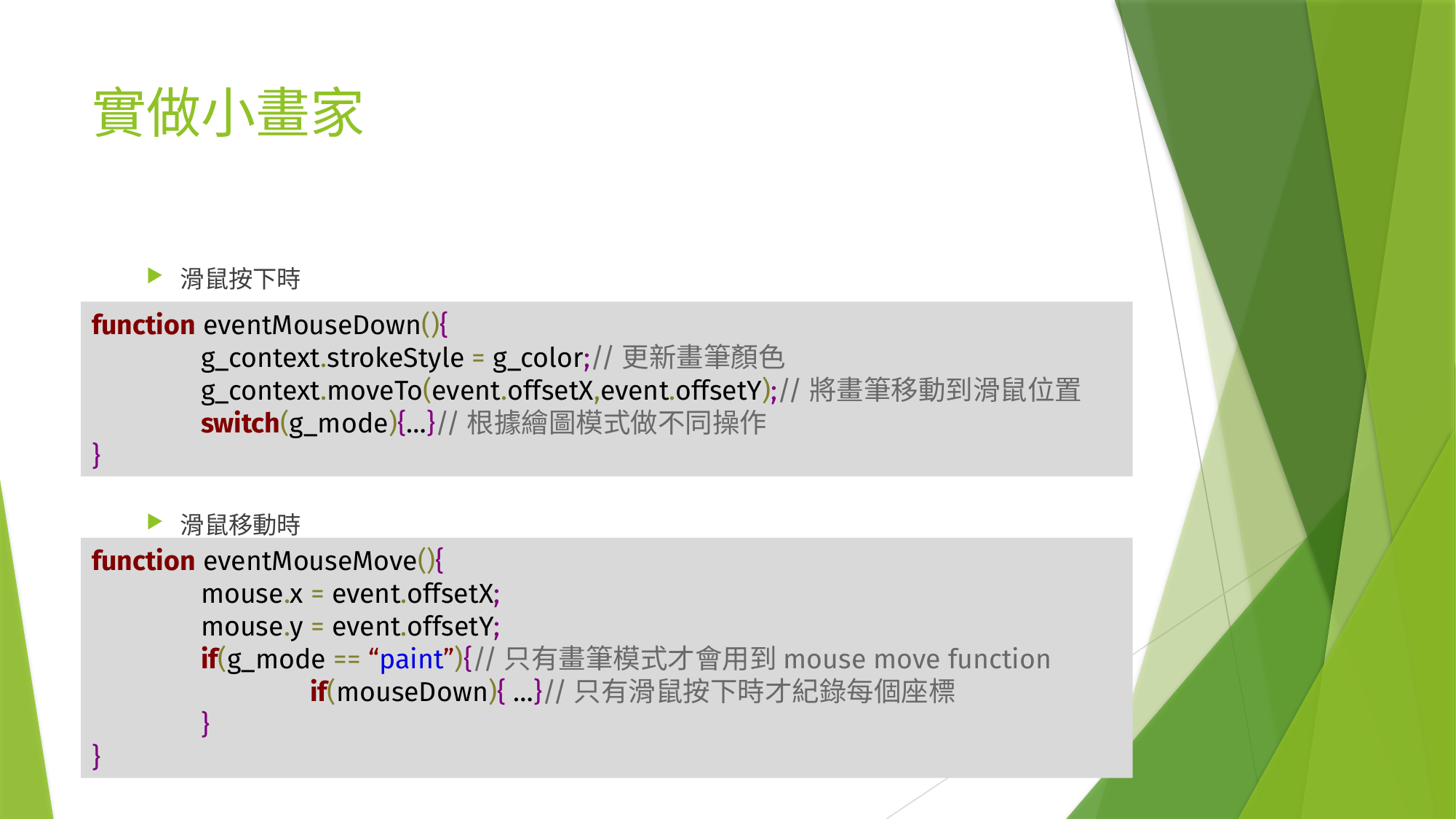

# 實做小畫家
滑鼠按下時

滑鼠移動時

function eventMouseDown(){
	g_context.strokeStyle = g_color;//更新畫筆顏色
	g_context.moveTo(event.offsetX,event.offsetY);//將畫筆移動到滑鼠位置
	switch(g_mode){…}//根據繪圖模式做不同操作
}
function eventMouseMove(){
	mouse.x = event.offsetX;
	mouse.y = event.offsetY;
	if(g_mode == “paint”){//只有畫筆模式才會用到mouse move function
		if(mouseDown){ …}//只有滑鼠按下時才紀錄每個座標
	}
}